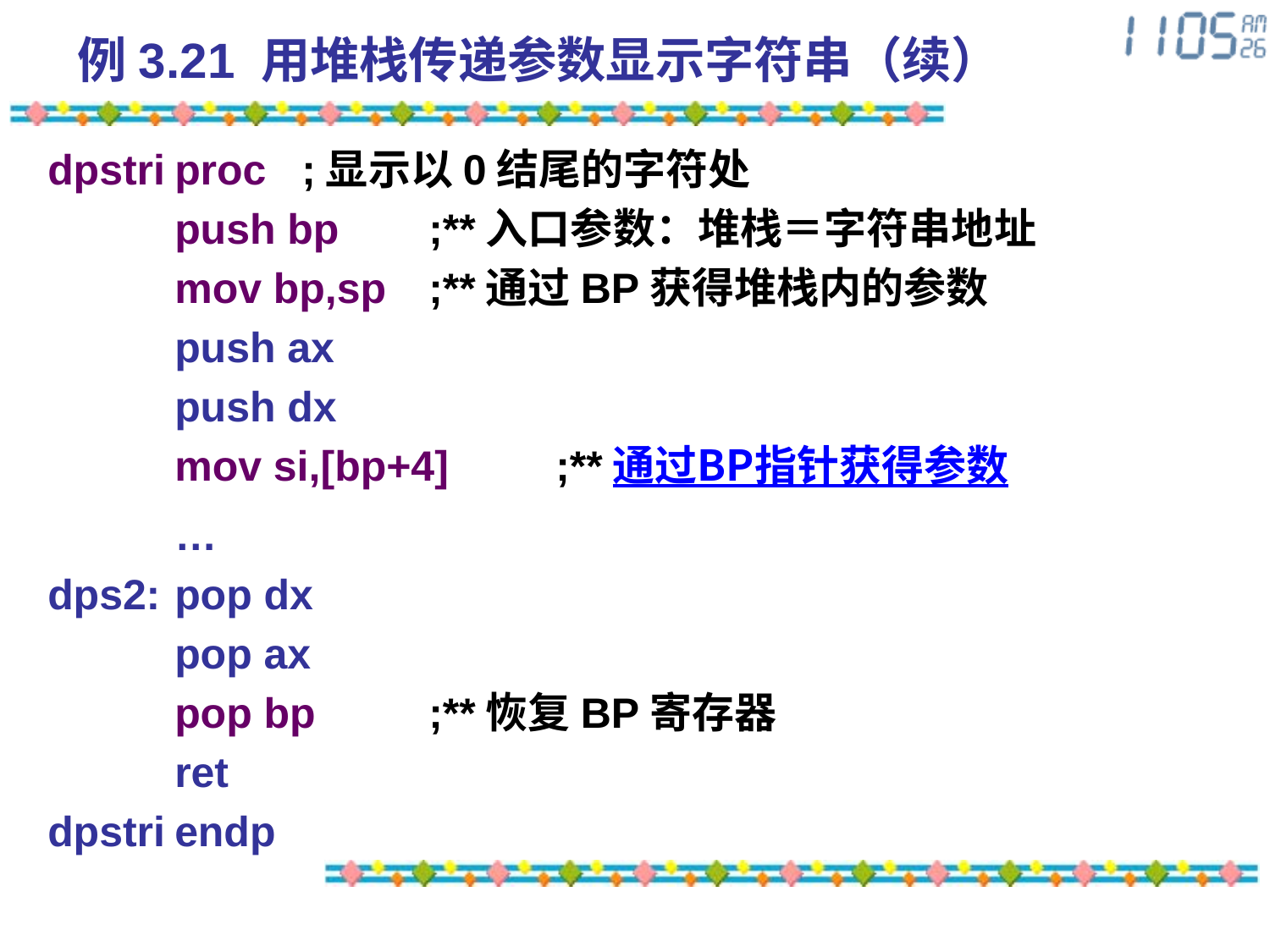

# 例3.21 用堆栈传递参数显示字符串（续）
dpstri	proc	;显示以0结尾的字符处
	push bp	;**入口参数：堆栈＝字符串地址
	mov bp,sp	;**通过BP获得堆栈内的参数
	push ax
	push dx
	mov si,[bp+4]	;**通过BP指针获得参数
	…
dps2:	pop dx
	pop ax
	pop bp	;**恢复BP寄存器
	ret
dpstri	endp